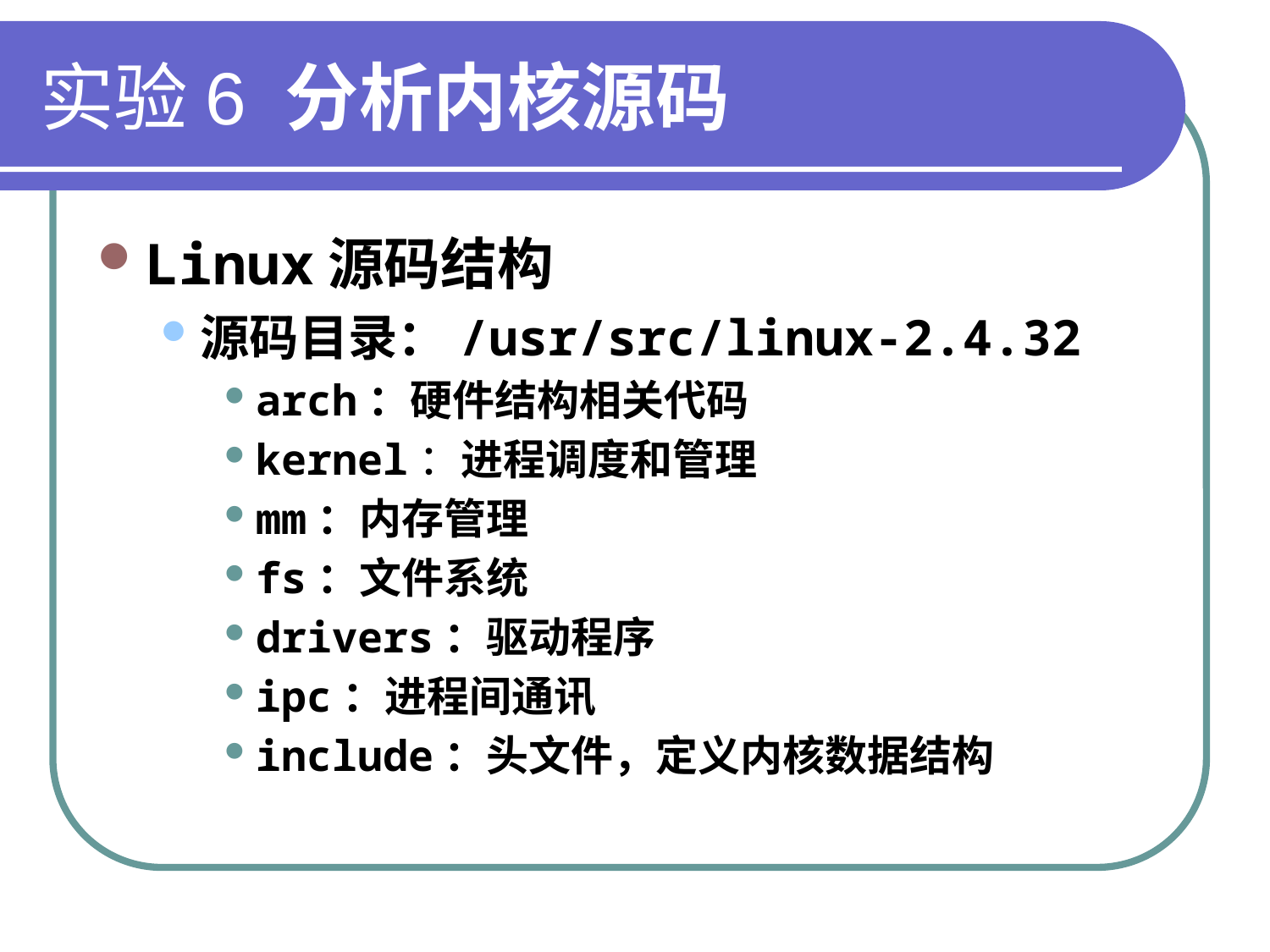

# 实验6 分析内核源码
Linux源码结构
源码目录：/usr/src/linux-2.4.32
arch：硬件结构相关代码
kernel：进程调度和管理
mm：内存管理
fs：文件系统
drivers：驱动程序
ipc：进程间通讯
include：头文件，定义内核数据结构